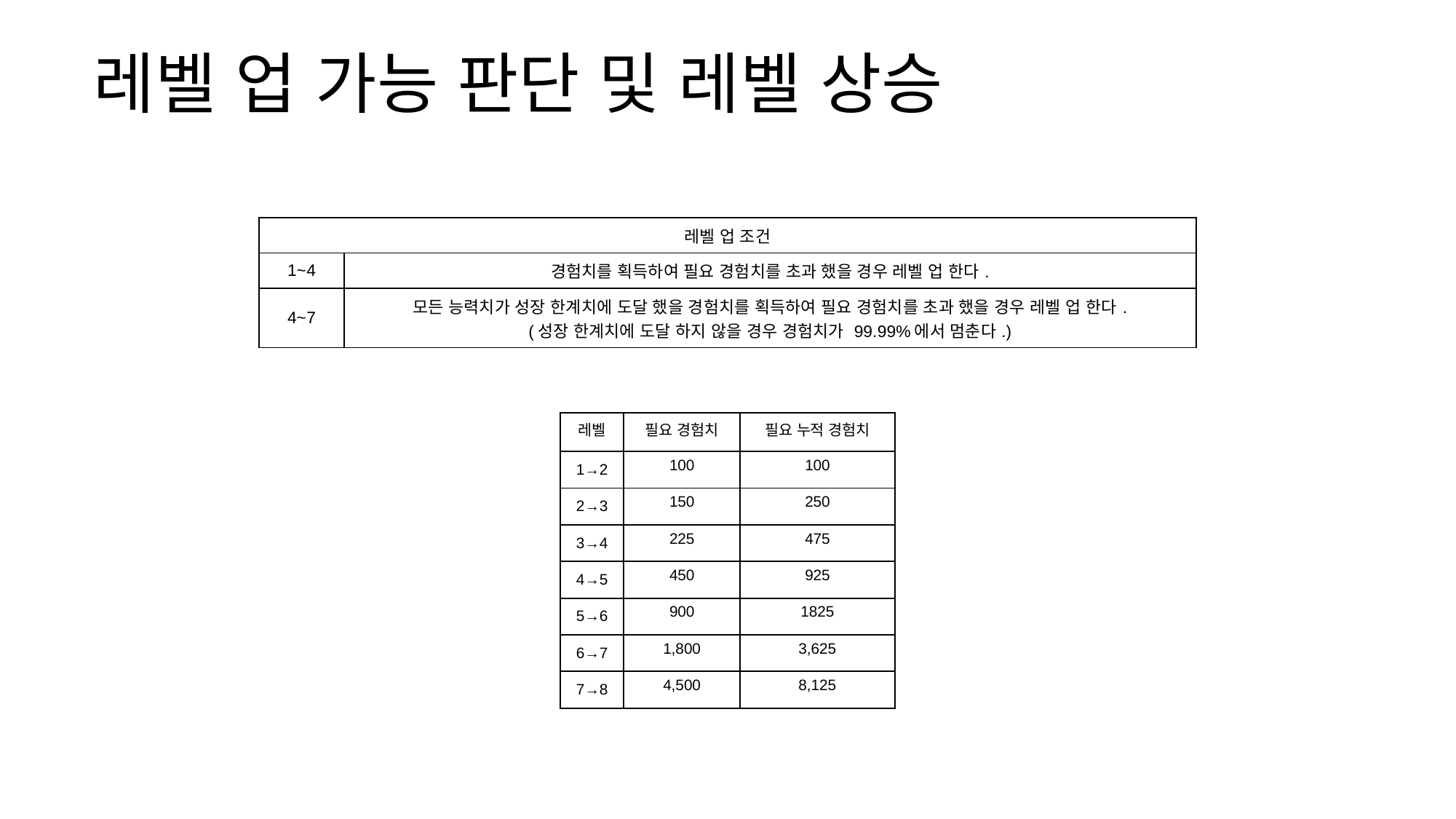

레벨 업 가능 판단 및 레벨 상승
| 레벨 업 조건 |  |
| --- | --- |
| 1~4 | 경험치를 획득하여 필요 경험치를 초과 했을 경우 레벨 업 한다. |
| 4~7 | 모든 능력치가 성장 한계치에 도달 했을 경험치를 획득하여 필요 경험치를 초과 했을 경우 레벨 업 한다. (성장 한계치에 도달 하지 않을 경우 경험치가 99.99%에서 멈춘다.) |
| 레벨 | 필요 경험치 | 필요 누적 경험치 |
| --- | --- | --- |
| 1→2 | 100 | 100 |
| 2→3 | 150 | 250 |
| 3→4 | 225 | 475 |
| 4→5 | 450 | 925 |
| 5→6 | 900 | 1825 |
| 6→7 | 1,800 | 3,625 |
| 7→8 | 4,500 | 8,125 |